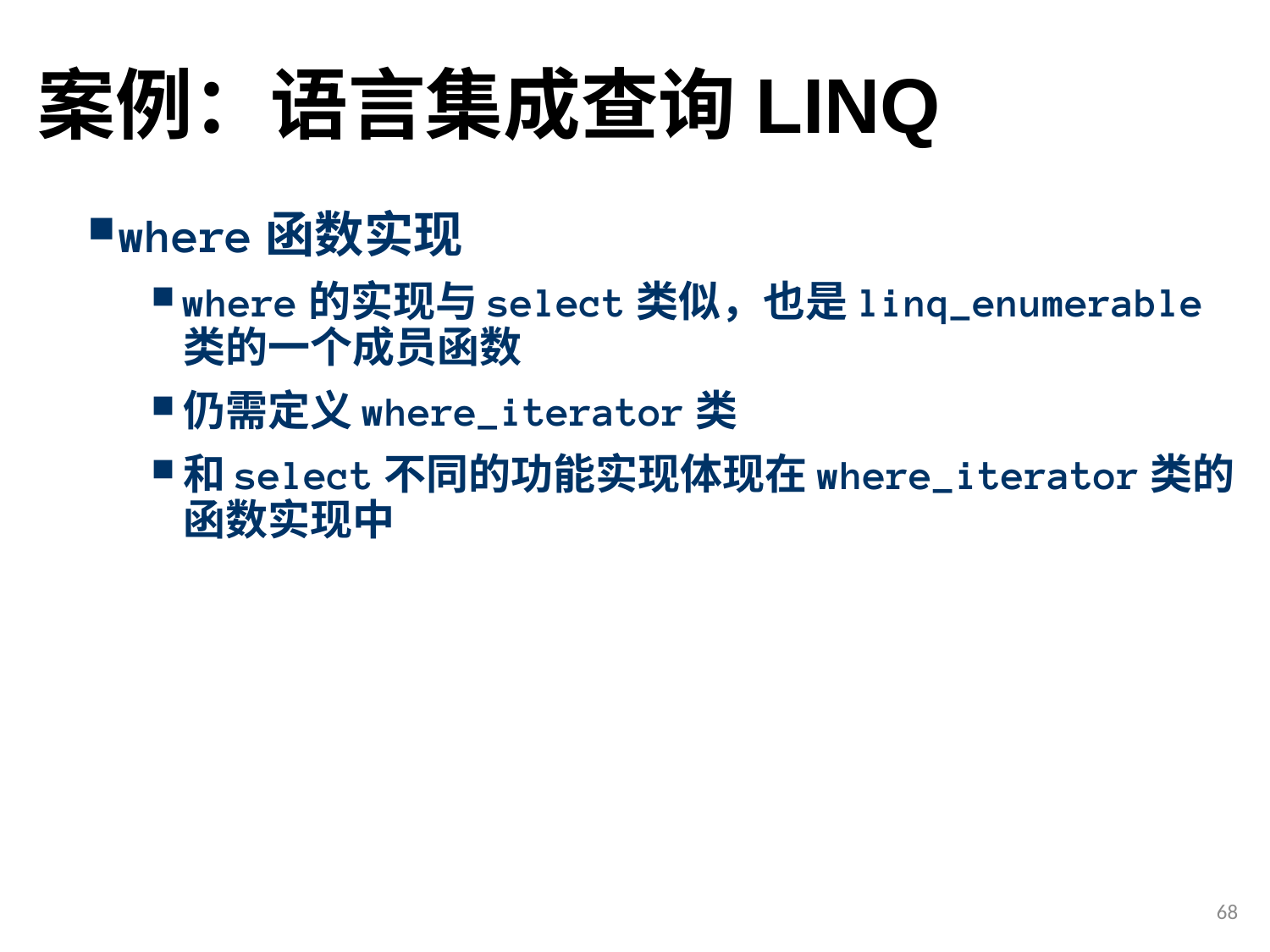

# 案例：语言集成查询LINQ
where函数实现
where的实现与select类似，也是linq_enumerable类的一个成员函数
仍需定义where_iterator类
和select不同的功能实现体现在where_iterator类的函数实现中
68